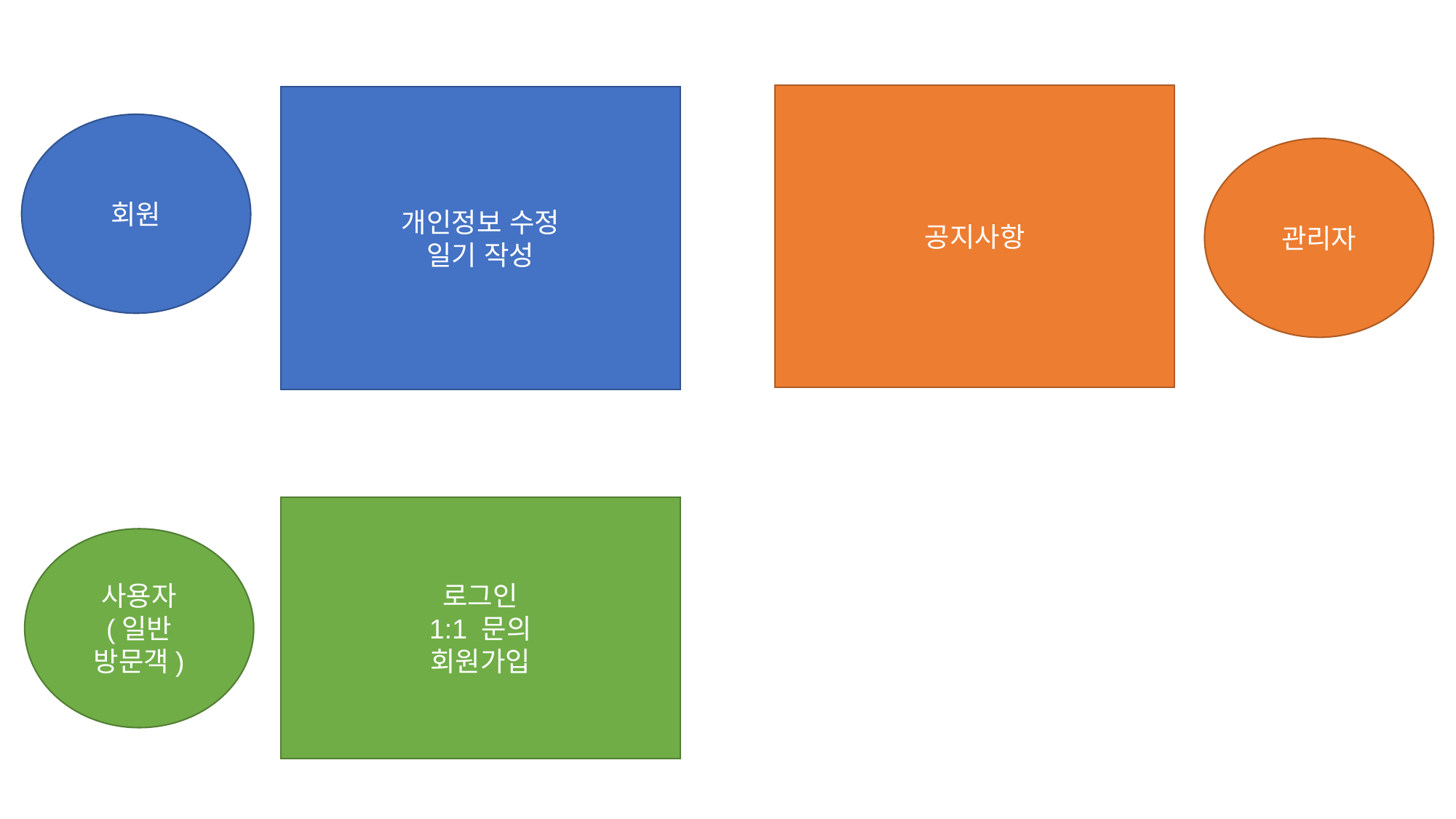

공지사항
개인정보 수정
일기 작성
회원
관리자
로그인
1:1 문의
회원가입
사용자
(일반 방문객)